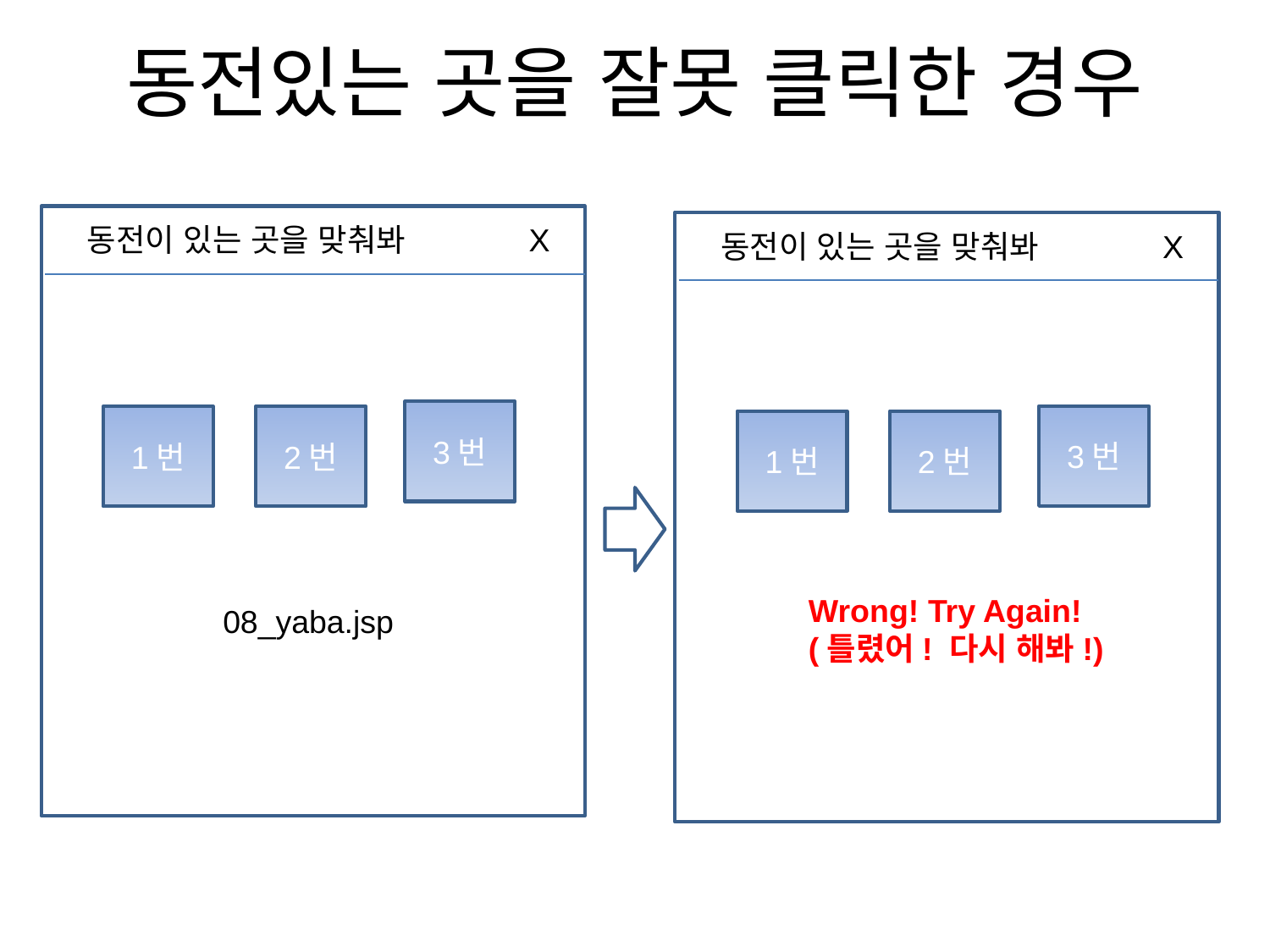

# 동전있는 곳을 잘못 클릭한 경우

동전이 있는 곳을 맞춰봐             X
동전이 있는 곳을 맞춰봐             X
3번
3번
1번
2번
1번
2번

Wrong! Try Again!
(틀렸어! 다시 해봐!)
08_yaba.jsp